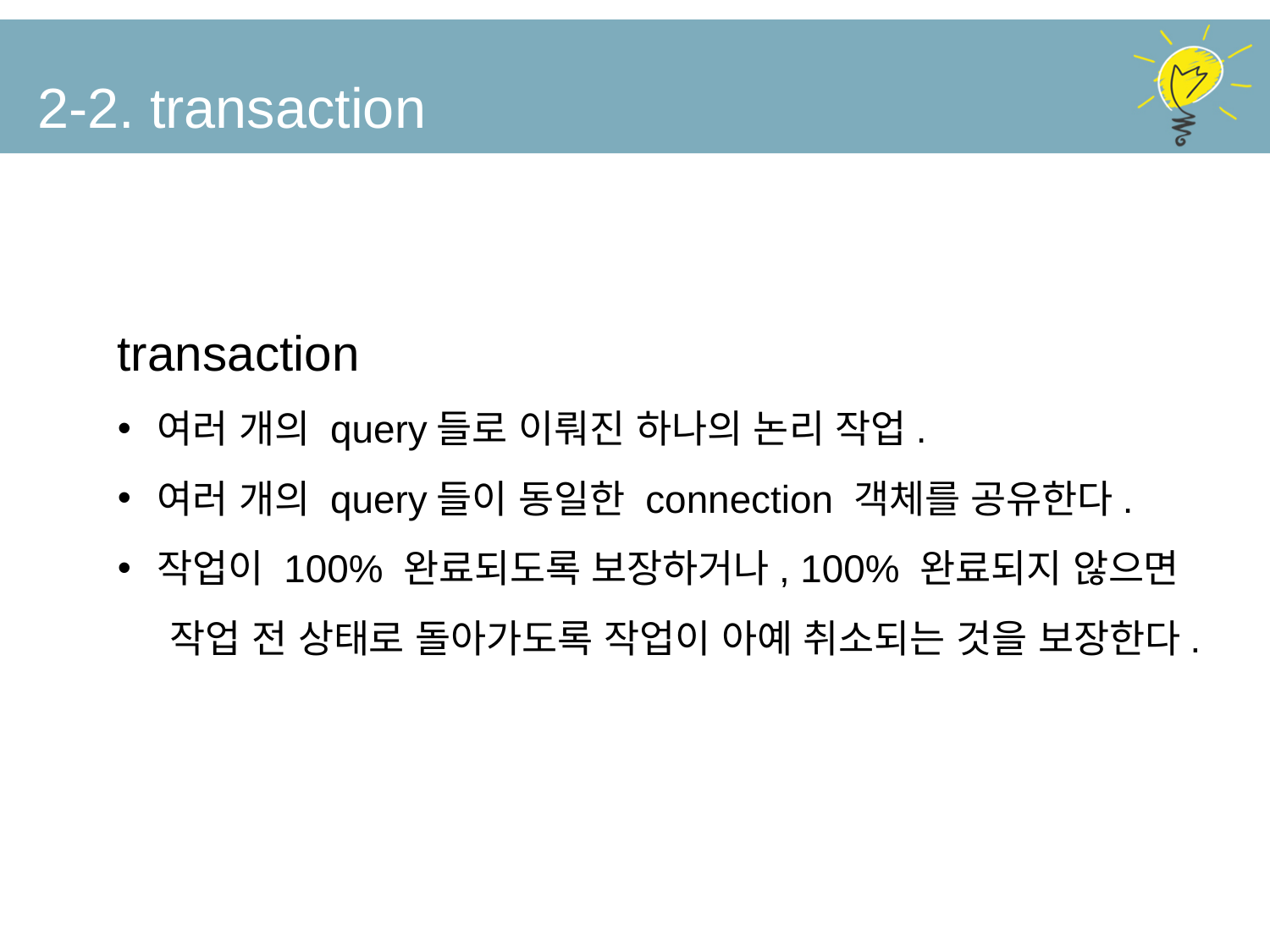

2-2. transaction
transaction
여러 개의 query들로 이뤄진 하나의 논리 작업.
여러 개의 query들이 동일한 connection 객체를 공유한다.
작업이 100% 완료되도록 보장하거나, 100% 완료되지 않으면
    작업 전 상태로 돌아가도록 작업이 아예 취소되는 것을 보장한다.